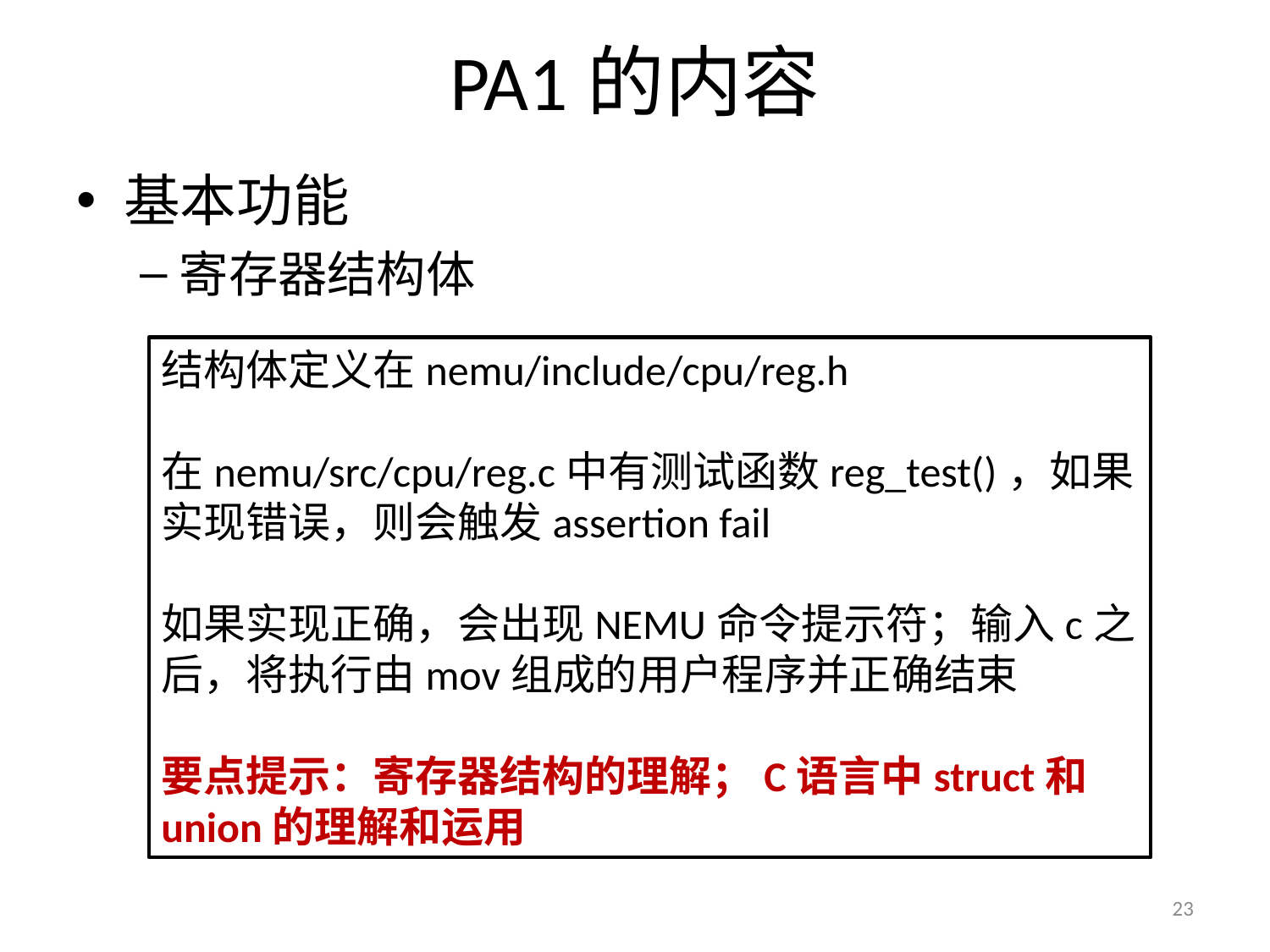

# PA1的内容
基本功能
寄存器结构体

结构体定义在nemu/include/cpu/reg.h

在nemu/src/cpu/reg.c中有测试函数reg_test()，如果实现错误，则会触发assertion fail

如果实现正确，会出现NEMU命令提示符；输入c之后，将执行由mov组成的用户程序并正确结束

要点提示：寄存器结构的理解；C语言中struct和union的理解和运用
23